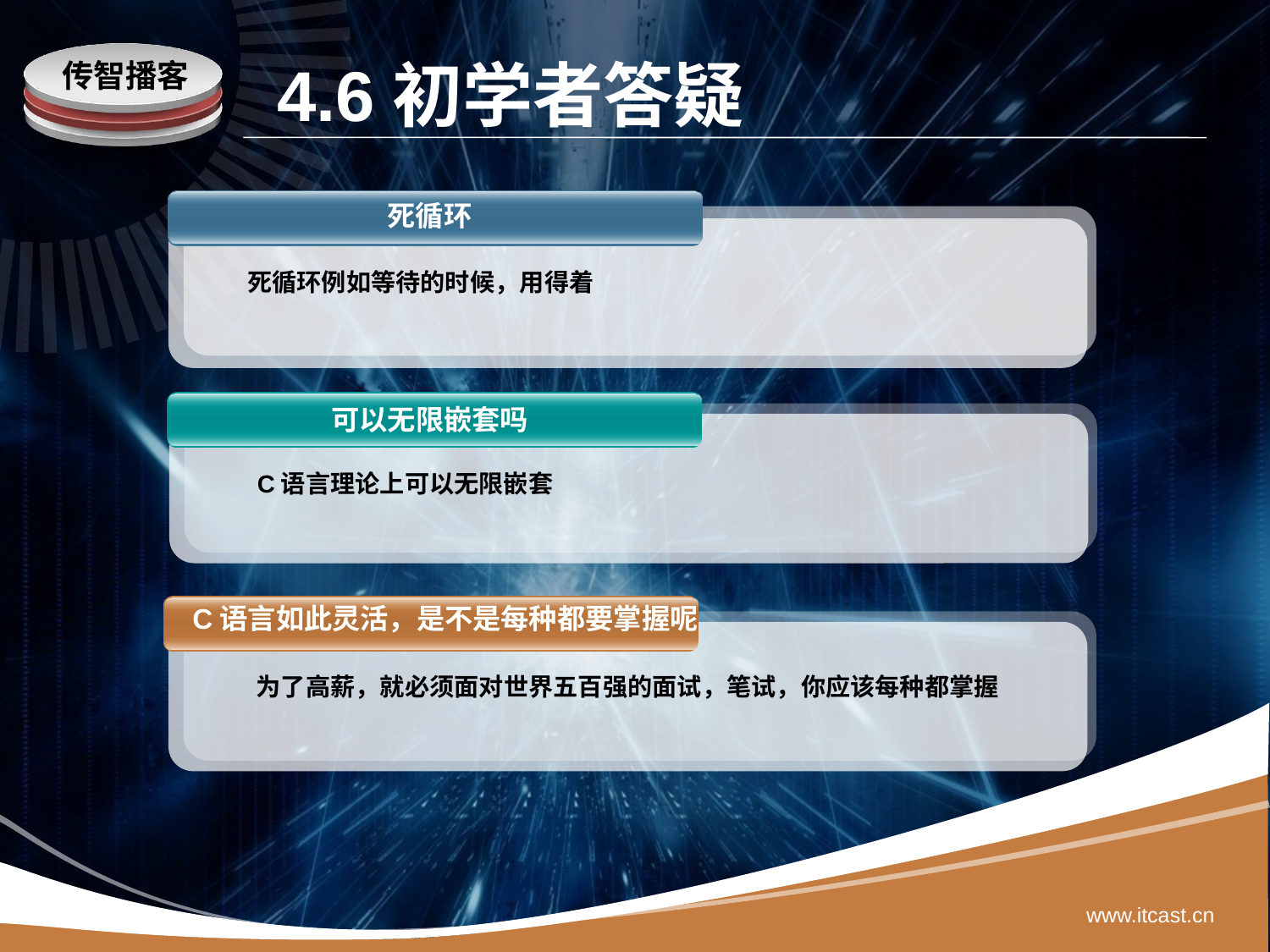

# 4.6初学者答疑

 死循环

死循环例如等待的时候，用得着

 可以无限嵌套吗

C语言理论上可以无限嵌套
 C语言如此灵活，是不是每种都要掌握呢

为了高薪，就必须面对世界五百强的面试，笔试，你应该每种都掌握
www.itcast.cn